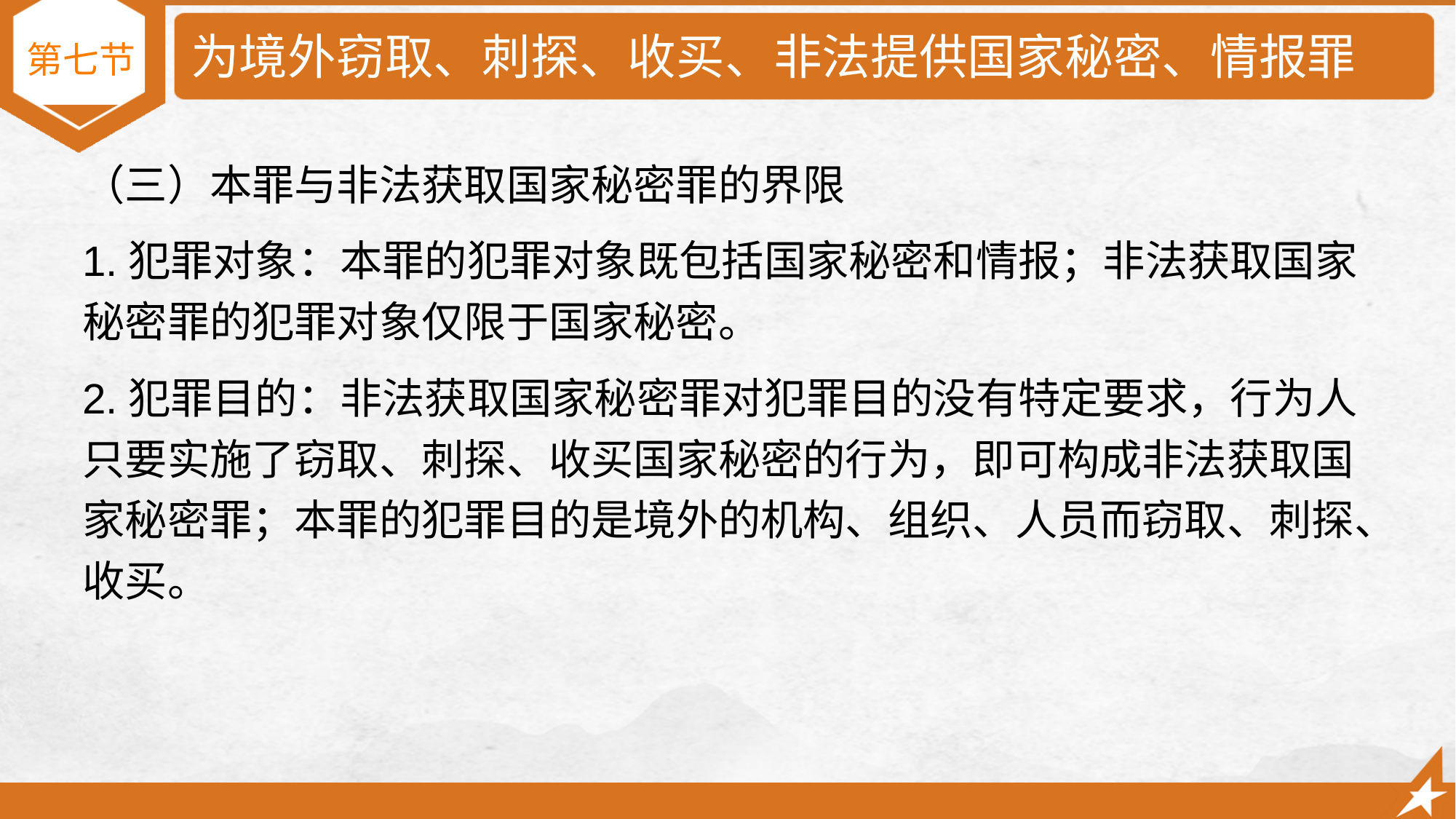

# 为境外窃取、刺探、收买、非法提供国家秘密、情报罪
第七节
（三）本罪与非法获取国家秘密罪的界限
1.犯罪对象：本罪的犯罪对象既包括国家秘密和情报；非法获取国家秘密罪的犯罪对象仅限于国家秘密。
2.犯罪目的：非法获取国家秘密罪对犯罪目的没有特定要求，行为人只要实施了窃取、刺探、收买国家秘密的行为，即可构成非法获取国家秘密罪；本罪的犯罪目的是境外的机构、组织、人员而窃取、刺探、收买。